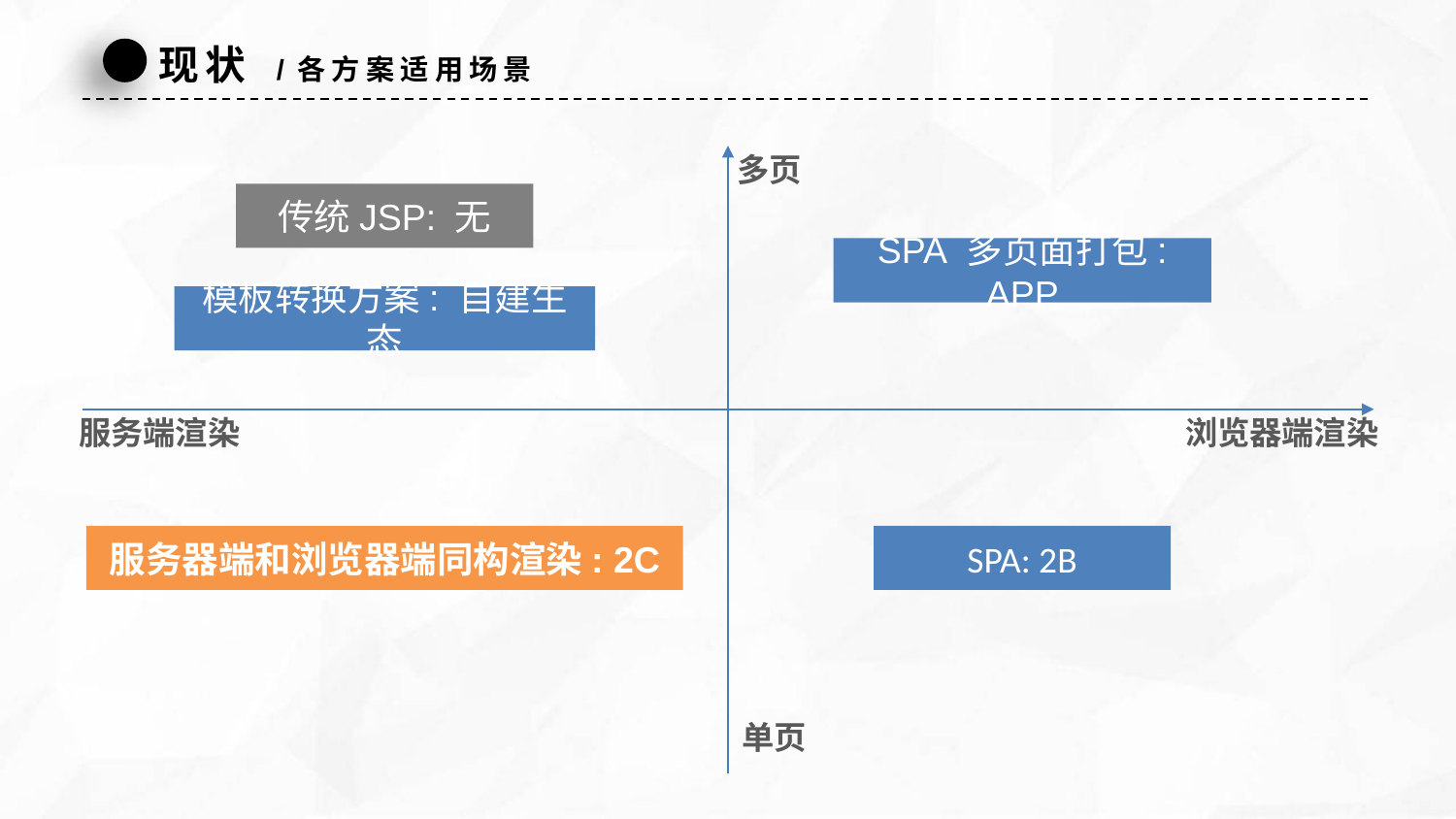

现状 /各方案适用场景

多页
传统JSP: 无
SPA 多页面打包: APP
模板转换方案: 自建生态
服务端渲染
浏览器端渲染
服务器端和浏览器端同构渲染: 2C
SPA: 2B
单页
延时符